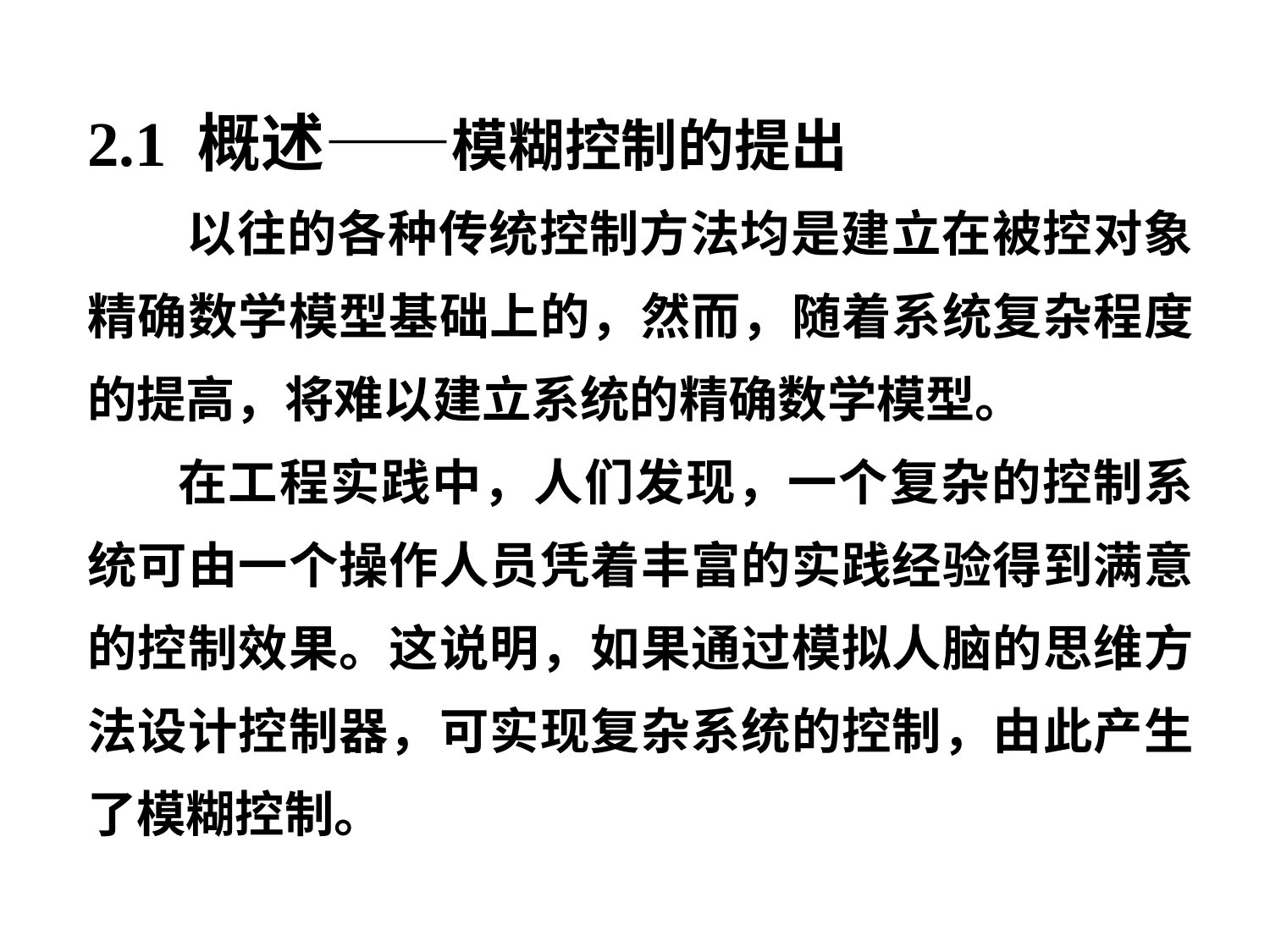

2.1 概述——模糊控制的提出
       以往的各种传统控制方法均是建立在被控对象精确数学模型基础上的，然而，随着系统复杂程度的提高，将难以建立系统的精确数学模型。
      在工程实践中，人们发现，一个复杂的控制系统可由一个操作人员凭着丰富的实践经验得到满意的控制效果。这说明，如果通过模拟人脑的思维方法设计控制器，可实现复杂系统的控制，由此产生了模糊控制。